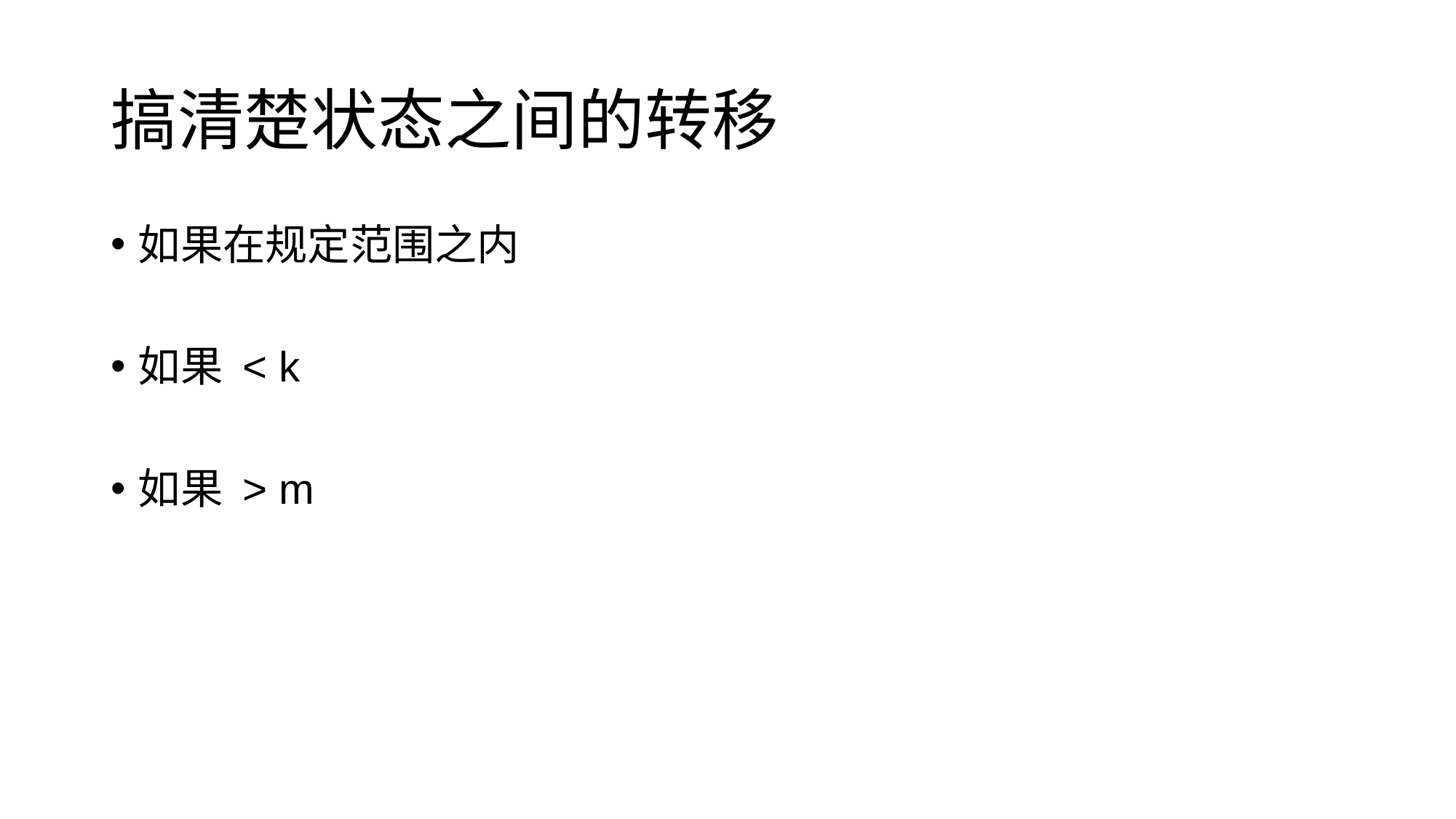

# 搞清楚状态之间的转移
如果在规定范围之内

如果 < k

如果 > m